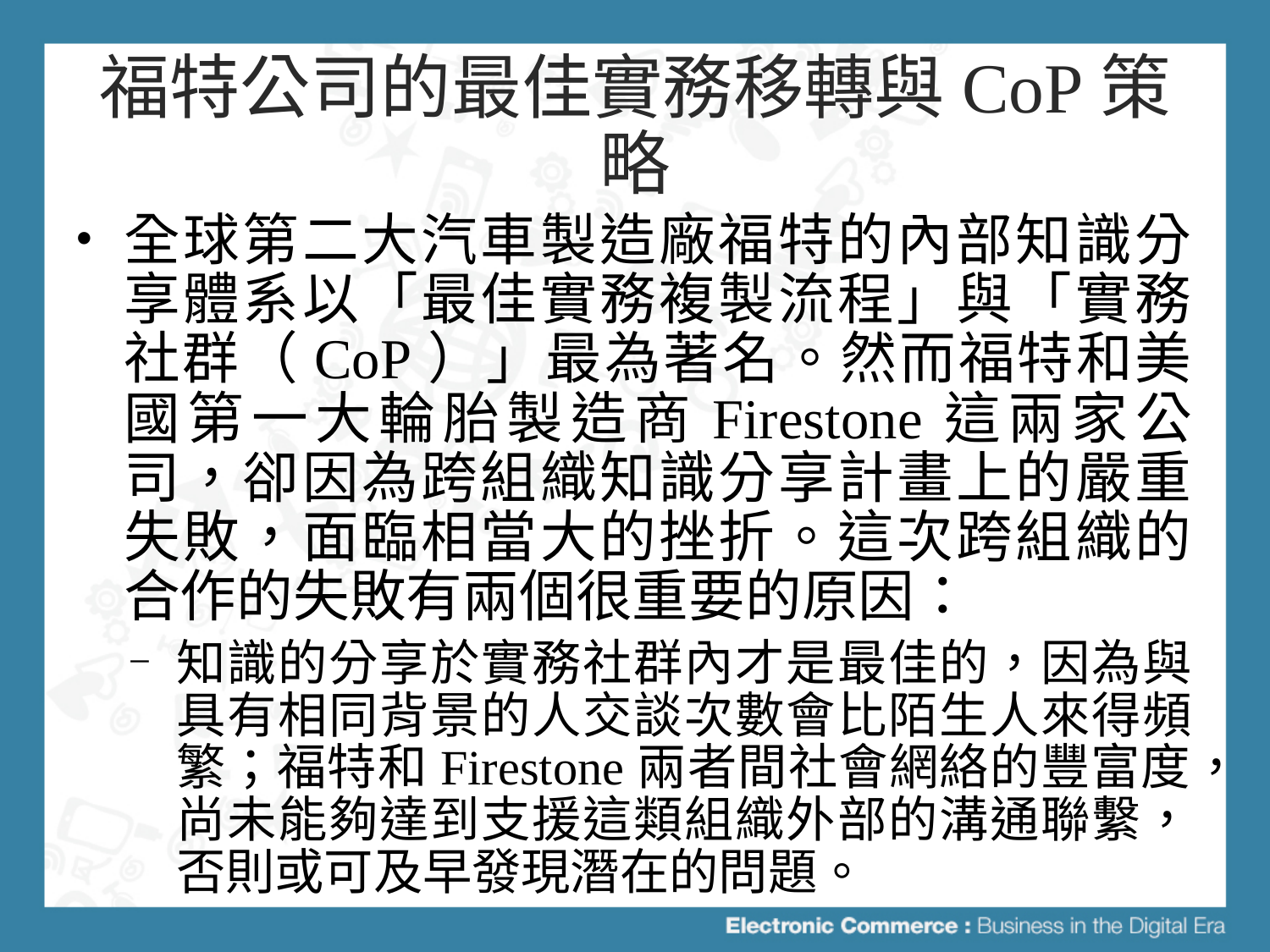

# 福特公司的最佳實務移轉與CoP策略
全球第二大汽車製造廠福特的內部知識分享體系以「最佳實務複製流程」與「實務社群（CoP）」最為著名。然而福特和美國第一大輪胎製造商Firestone這兩家公司，卻因為跨組織知識分享計畫上的嚴重失敗，面臨相當大的挫折。這次跨組織的合作的失敗有兩個很重要的原因：
知識的分享於實務社群內才是最佳的，因為與具有相同背景的人交談次數會比陌生人來得頻繁；福特和Firestone兩者間社會網絡的豐富度，尚未能夠達到支援這類組織外部的溝通聯繫，否則或可及早發現潛在的問題。